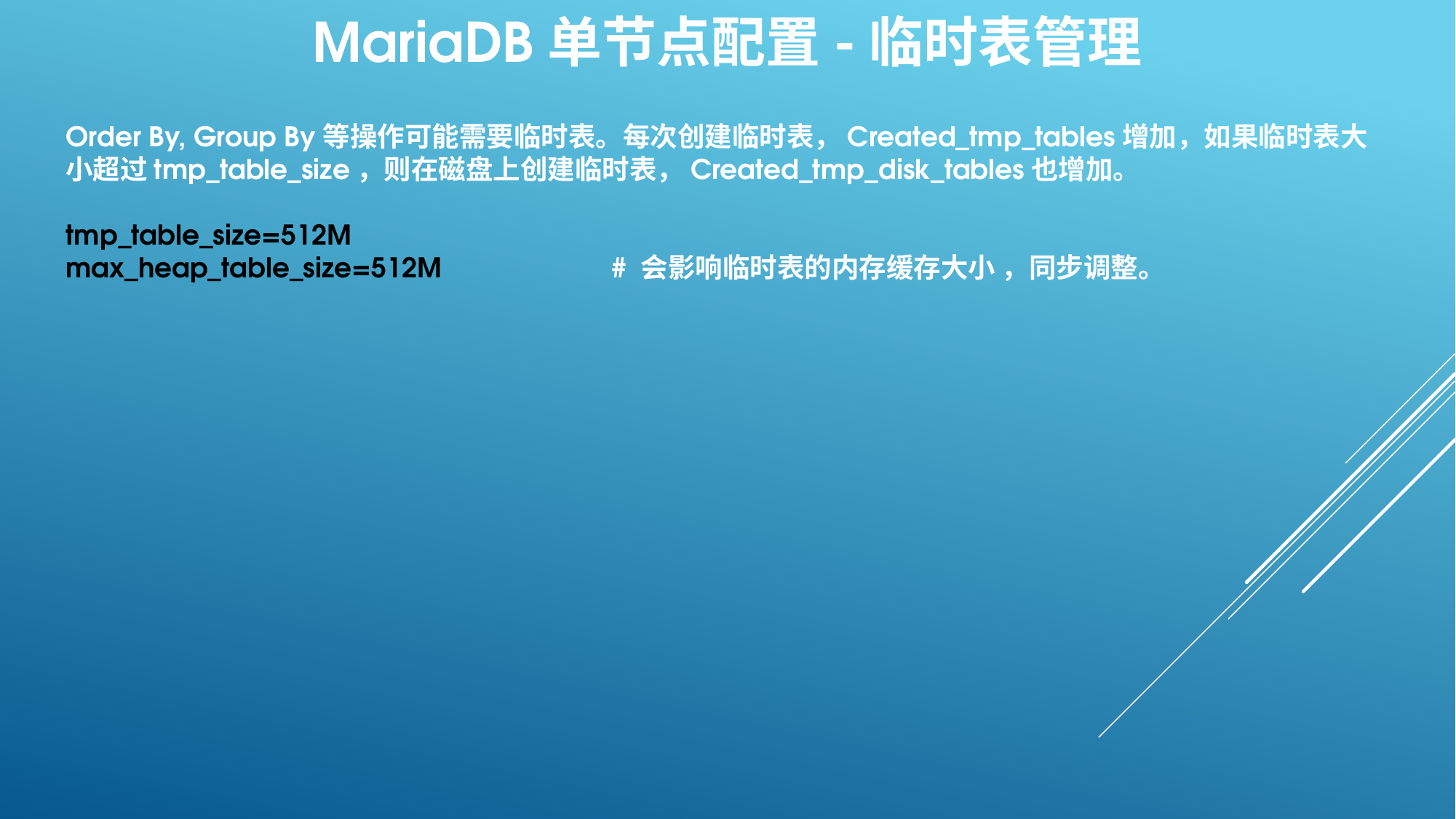

MariaDB单节点配置-临时表管理
Order By, Group By等操作可能需要临时表。每次创建临时表，Created_tmp_tables增加，如果临时表大小超过tmp_table_size，则在磁盘上创建临时表，Created_tmp_disk_tables也增加。

tmp_table_size=512M
max_heap_table_size=512M		# 会影响临时表的内存缓存大小 ，同步调整。